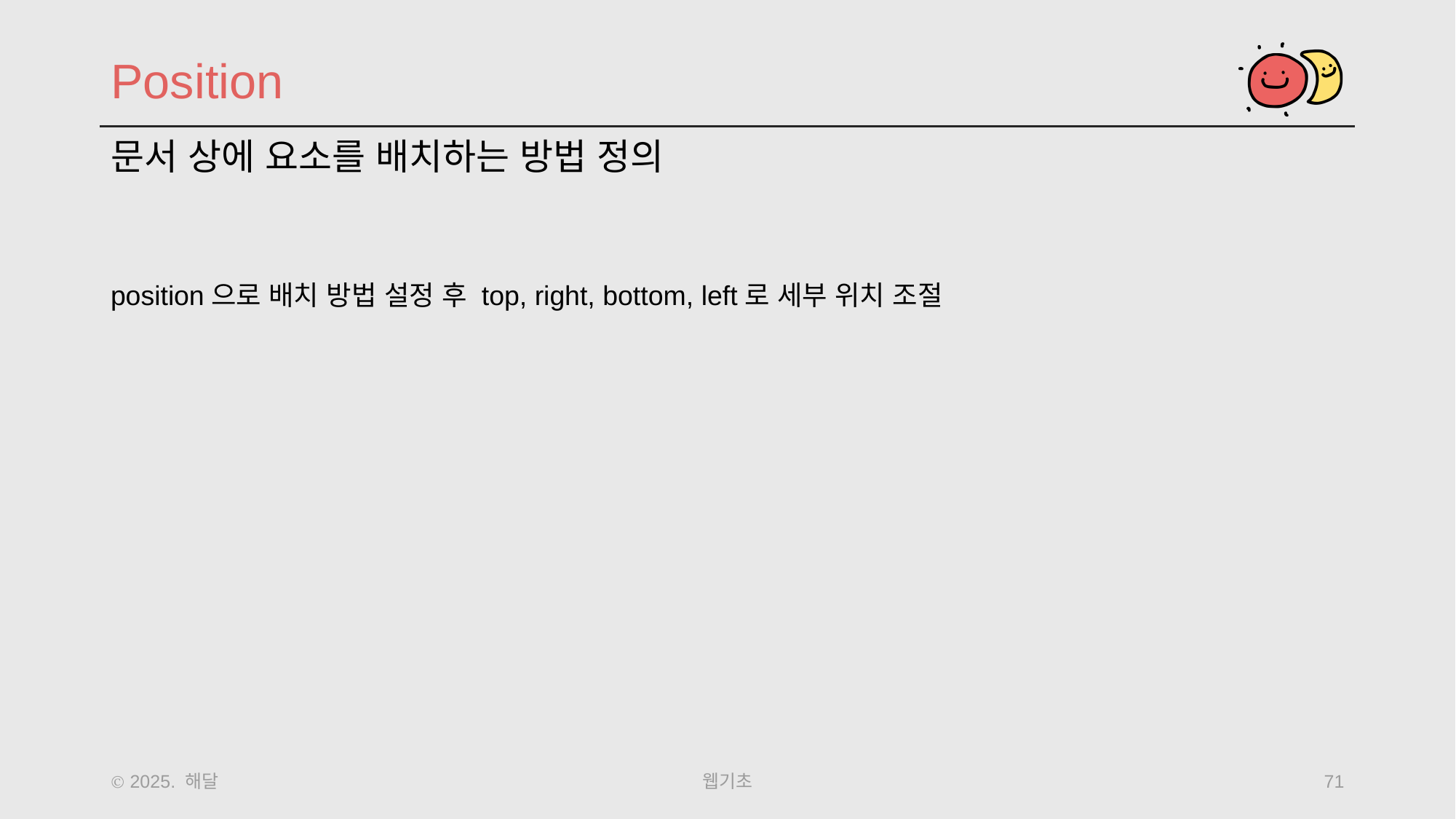

Position
문서 상에 요소를 배치하는 방법 정의
position으로 배치 방법 설정 후 top, right, bottom, left로 세부 위치 조절
Ⓒ 2025. 해달
웹기초
71